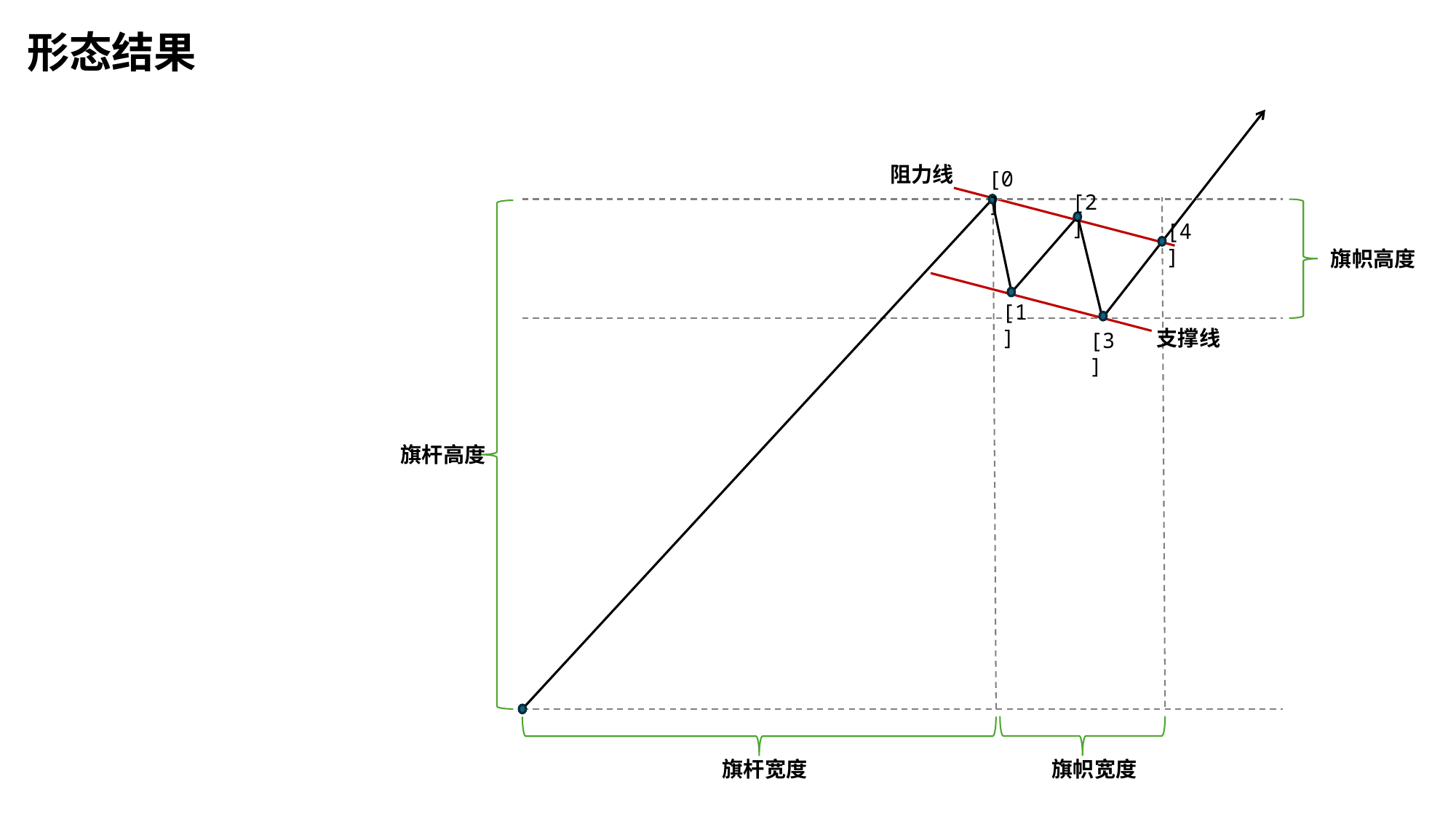

形态结果

[0]
[2]

[4]

旗帜高度

[1]

[3]
旗杆高度

旗杆宽度
旗帜宽度
阻力线
支撑线